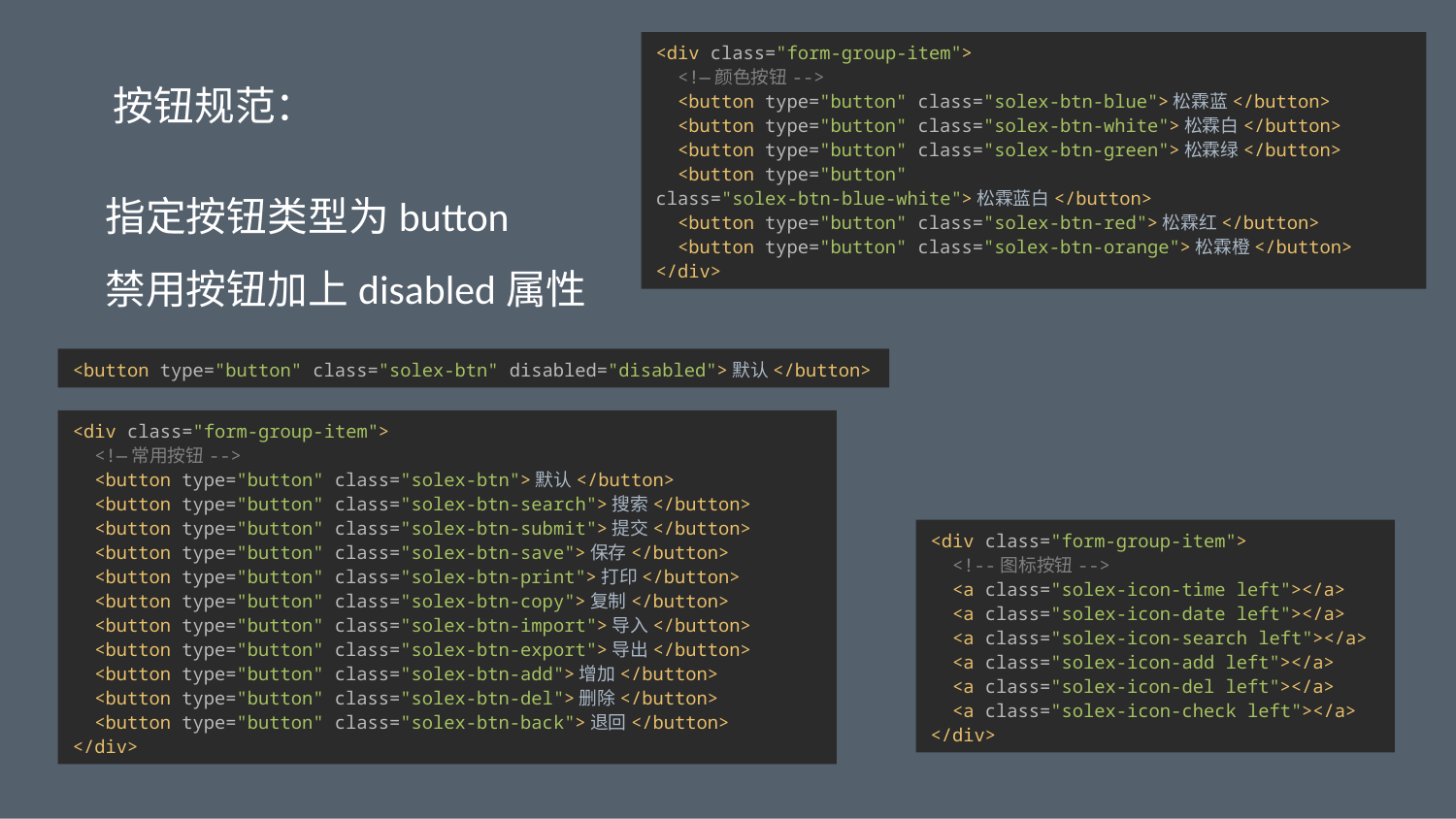

<div class="form-group-item">
  <!—颜色按钮-->
  <button type="button" class="solex-btn-blue">松霖蓝</button>
  <button type="button" class="solex-btn-white">松霖白</button>
  <button type="button" class="solex-btn-green">松霖绿</button>
  <button type="button" class="solex-btn-blue-white">松霖蓝白</button>
  <button type="button" class="solex-btn-red">松霖红</button>
  <button type="button" class="solex-btn-orange">松霖橙</button>
</div>
按钮规范：
指定按钮类型为button
禁用按钮加上disabled属性
<button type="button" class="solex-btn" disabled="disabled">默认</button>

<div class="form-group-item">
  <!—常用按钮-->
  <button type="button" class="solex-btn">默认</button>
  <button type="button" class="solex-btn-search">搜索</button>
  <button type="button" class="solex-btn-submit">提交</button>
  <button type="button" class="solex-btn-save">保存</button>
  <button type="button" class="solex-btn-print">打印</button>
  <button type="button" class="solex-btn-copy">复制</button>
  <button type="button" class="solex-btn-import">导入</button>
  <button type="button" class="solex-btn-export">导出</button>
  <button type="button" class="solex-btn-add">增加</button>
  <button type="button" class="solex-btn-del">删除</button>
  <button type="button" class="solex-btn-back">退回</button>
</div>
<div class="form-group-item">
  <!--图标按钮-->
  <a class="solex-icon-time left"></a>
  <a class="solex-icon-date left"></a>
  <a class="solex-icon-search left"></a>
  <a class="solex-icon-add left"></a>
  <a class="solex-icon-del left"></a>
  <a class="solex-icon-check left"></a>
</div>